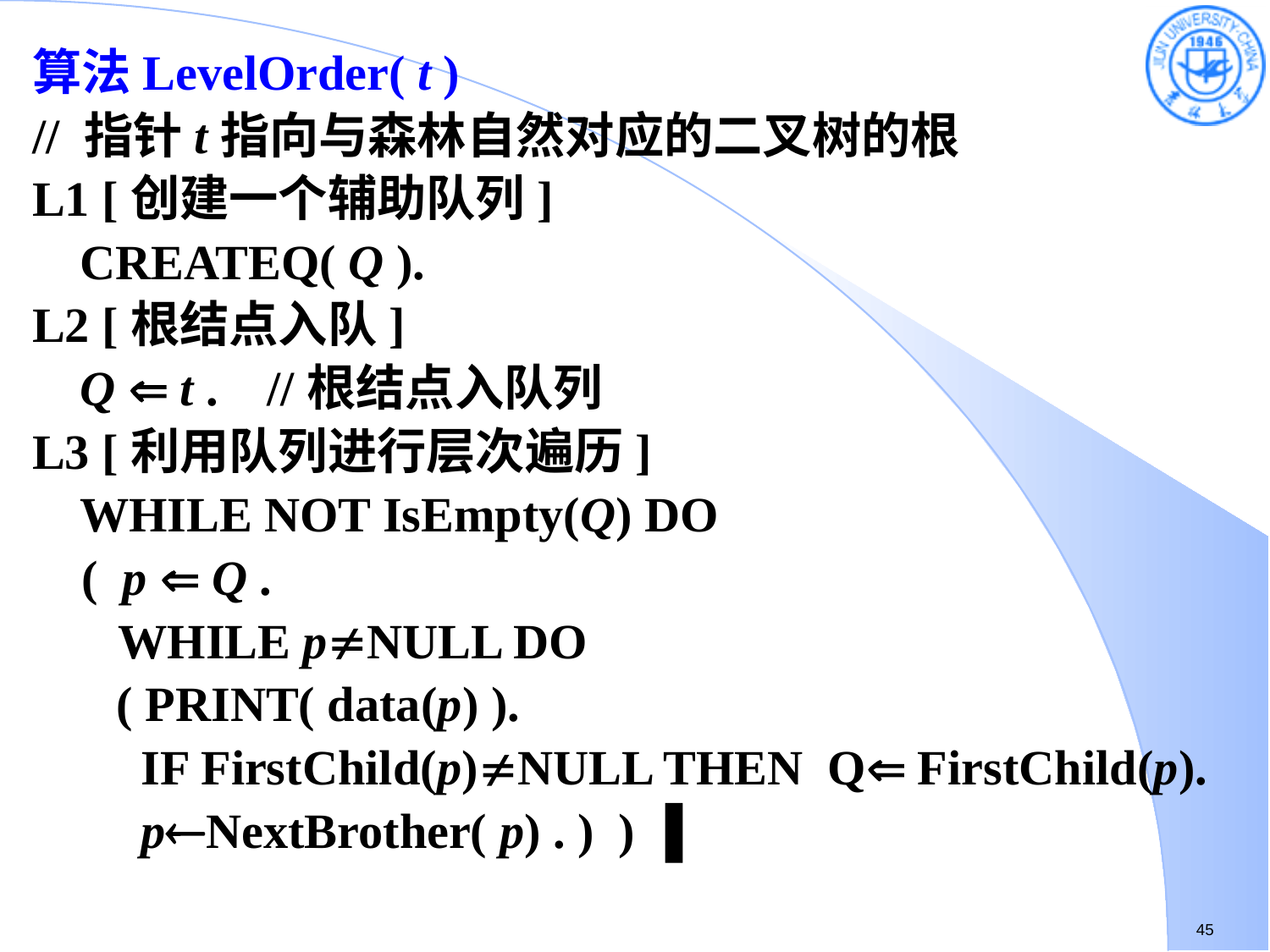

算法LevelOrder( t )
// 指针t指向与森林自然对应的二叉树的根
L1 [创建一个辅助队列]
	CREATEQ( Q ).
L2 [根结点入队]
	Q ⇐ t .    //根结点入队列
L3 [利用队列进行层次遍历]
	WHILE NOT IsEmpty(Q) DO
    (  p ⇐ Q .
       WHILE p≠NULL DO
	   ( PRINT( data(p) ).
	     IF FirstChild(p)≠NULL THEN  Q⇐ FirstChild(p).
	     p←NextBrother( p) . )  ) ▐